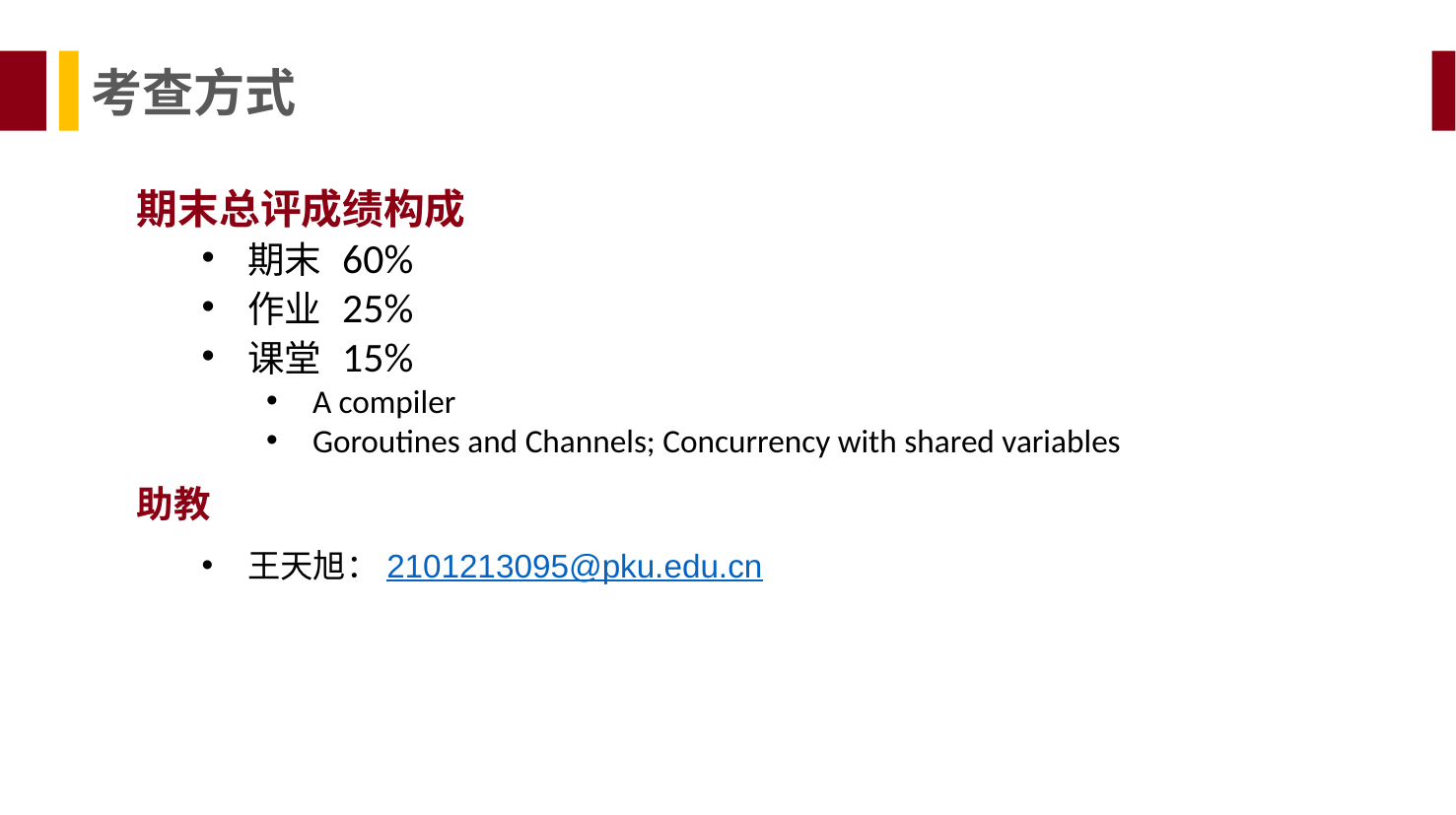

考查方式
期末总评成绩构成
期末 60%
作业 25%
课堂 15%
A compiler
Goroutines and Channels; Concurrency with shared variables
助教
王天旭：2101213095@pku.edu.cn